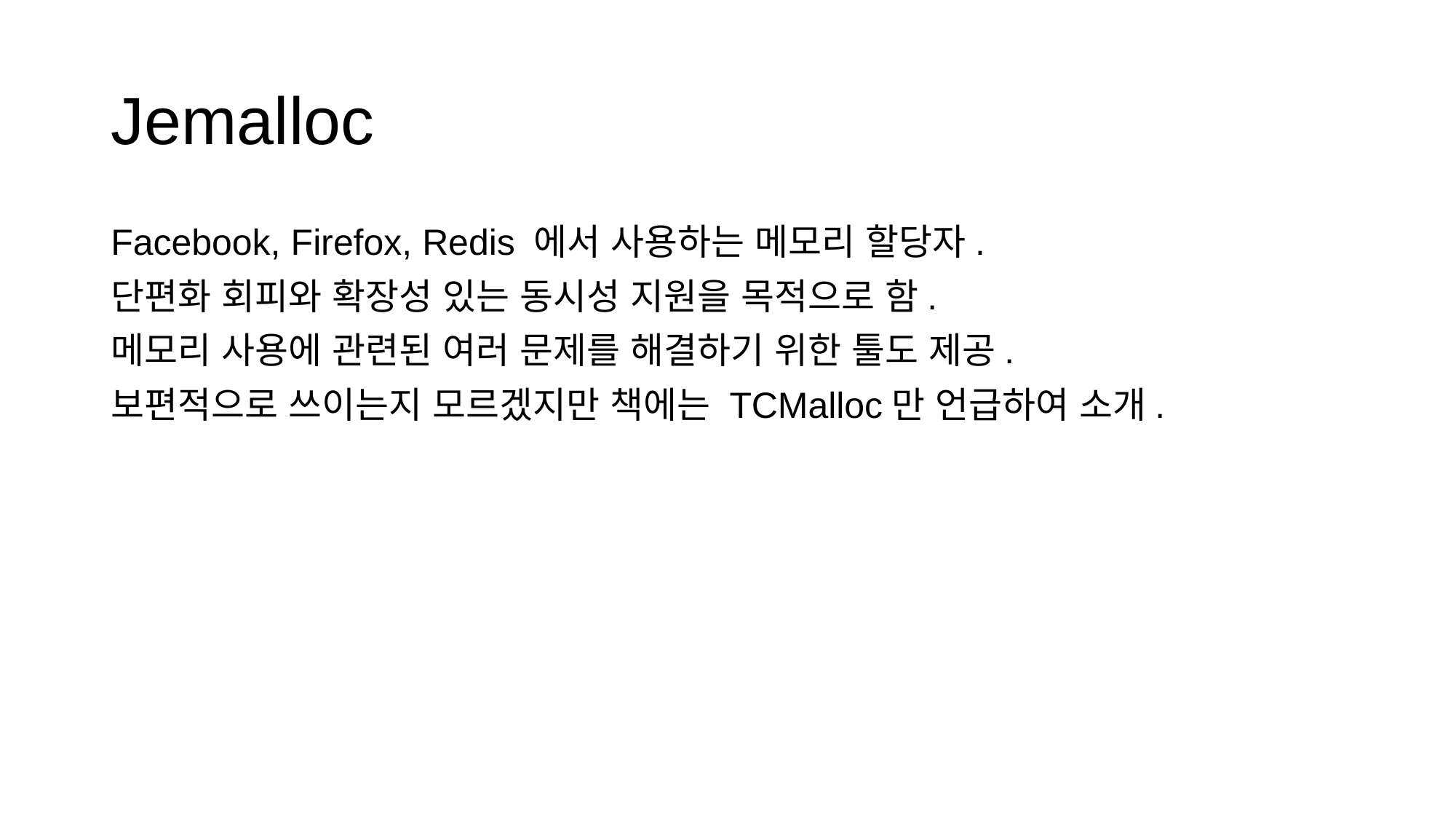

# Jemalloc
Facebook, Firefox, Redis 에서 사용하는 메모리 할당자.
단편화 회피와 확장성 있는 동시성 지원을 목적으로 함.
메모리 사용에 관련된 여러 문제를 해결하기 위한 툴도 제공.
보편적으로 쓰이는지 모르겠지만 책에는 TCMalloc만 언급하여 소개.